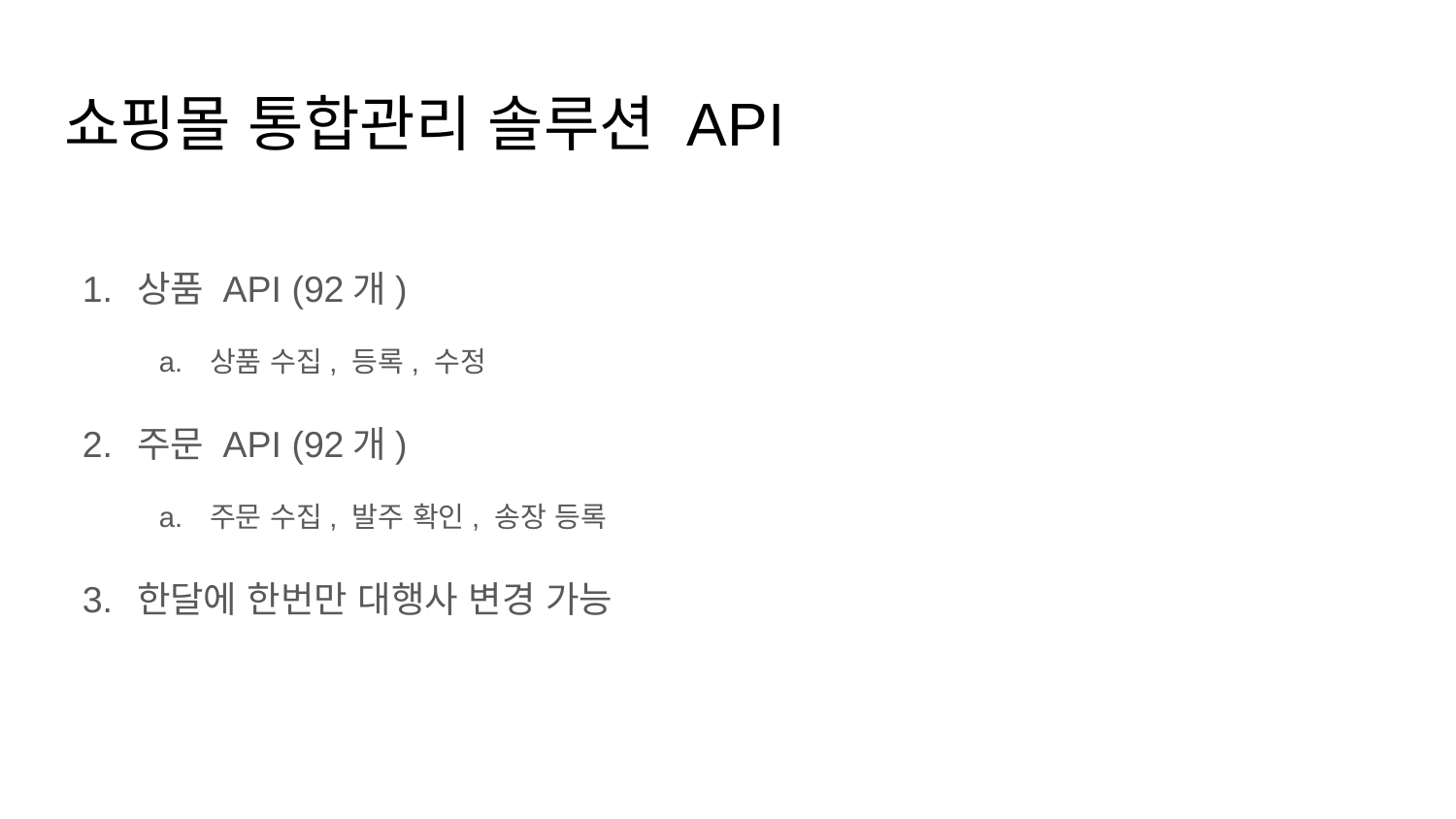

# 쇼핑몰 통합관리 솔루션 API
상품 API (92개)
상품 수집, 등록, 수정
주문 API (92개)
주문 수집, 발주 확인, 송장 등록
한달에 한번만 대행사 변경 가능